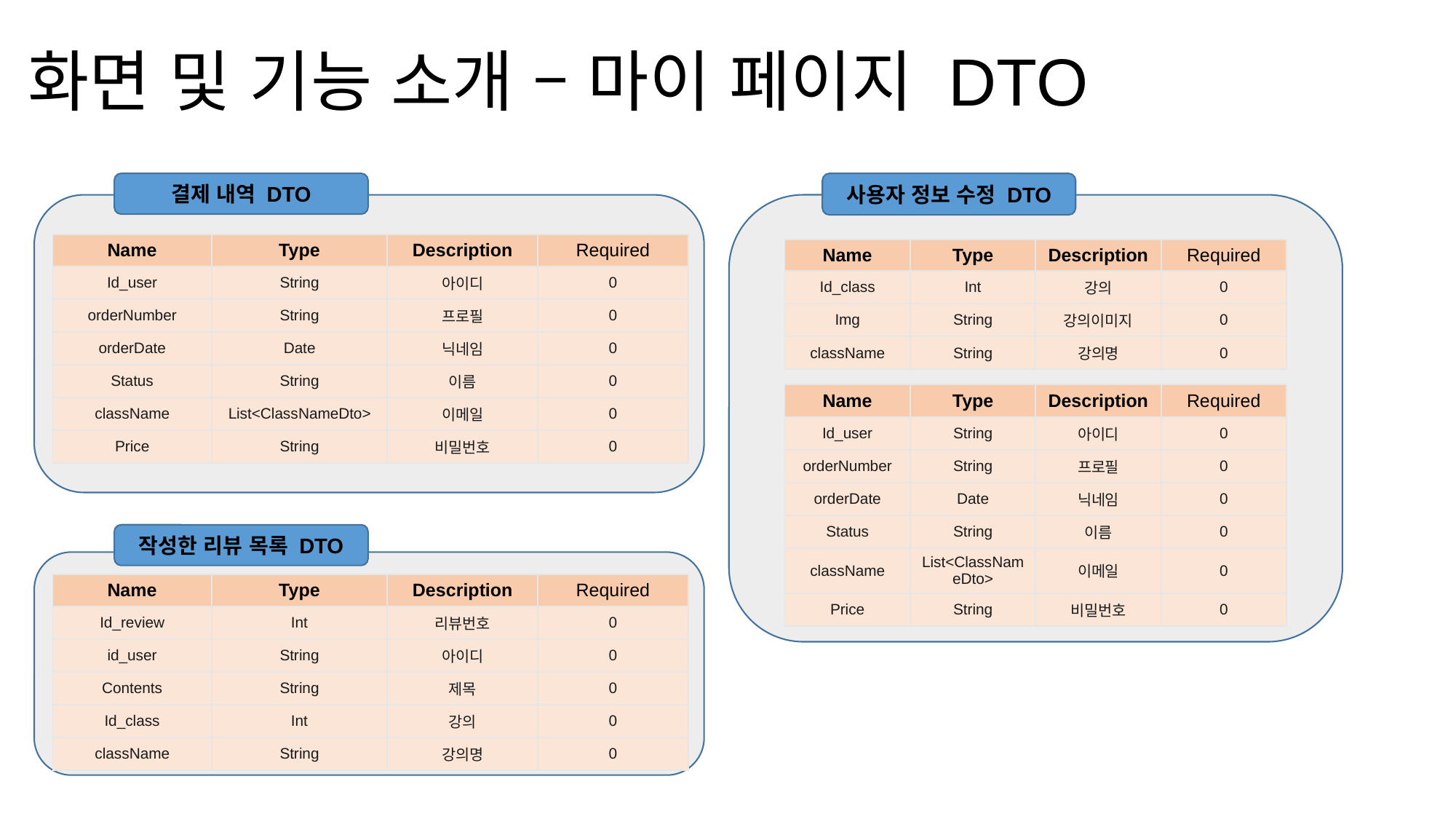

# 화면 및 기능 소개 – 마이 페이지 DTO
결제 내역 DTO
사용자 정보 수정 DTO
c
c
| Name | Type | Description | Required |
| --- | --- | --- | --- |
| Id\_user | String | 아이디 | 0 |
| orderNumber | String | 프로필 | 0 |
| orderDate | Date | 닉네임 | 0 |
| Status | String | 이름 | 0 |
| className | List<ClassNameDto> | 이메일 | 0 |
| Price | String | 비밀번호 | 0 |
| Name | Type | Description | Required |
| --- | --- | --- | --- |
| Id\_class | Int | 강의 | 0 |
| Img | String | 강의이미지 | 0 |
| className | String | 강의명 | 0 |
| Name | Type | Description | Required |
| --- | --- | --- | --- |
| Id\_user | String | 아이디 | 0 |
| orderNumber | String | 프로필 | 0 |
| orderDate | Date | 닉네임 | 0 |
| Status | String | 이름 | 0 |
| className | List<ClassNameDto> | 이메일 | 0 |
| Price | String | 비밀번호 | 0 |
작성한 리뷰 목록 DTO
c
| Name | Type | Description | Required |
| --- | --- | --- | --- |
| Id\_review | Int | 리뷰번호 | 0 |
| id\_user | String | 아이디 | 0 |
| Contents | String | 제목 | 0 |
| Id\_class | Int | 강의 | 0 |
| className | String | 강의명 | 0 |